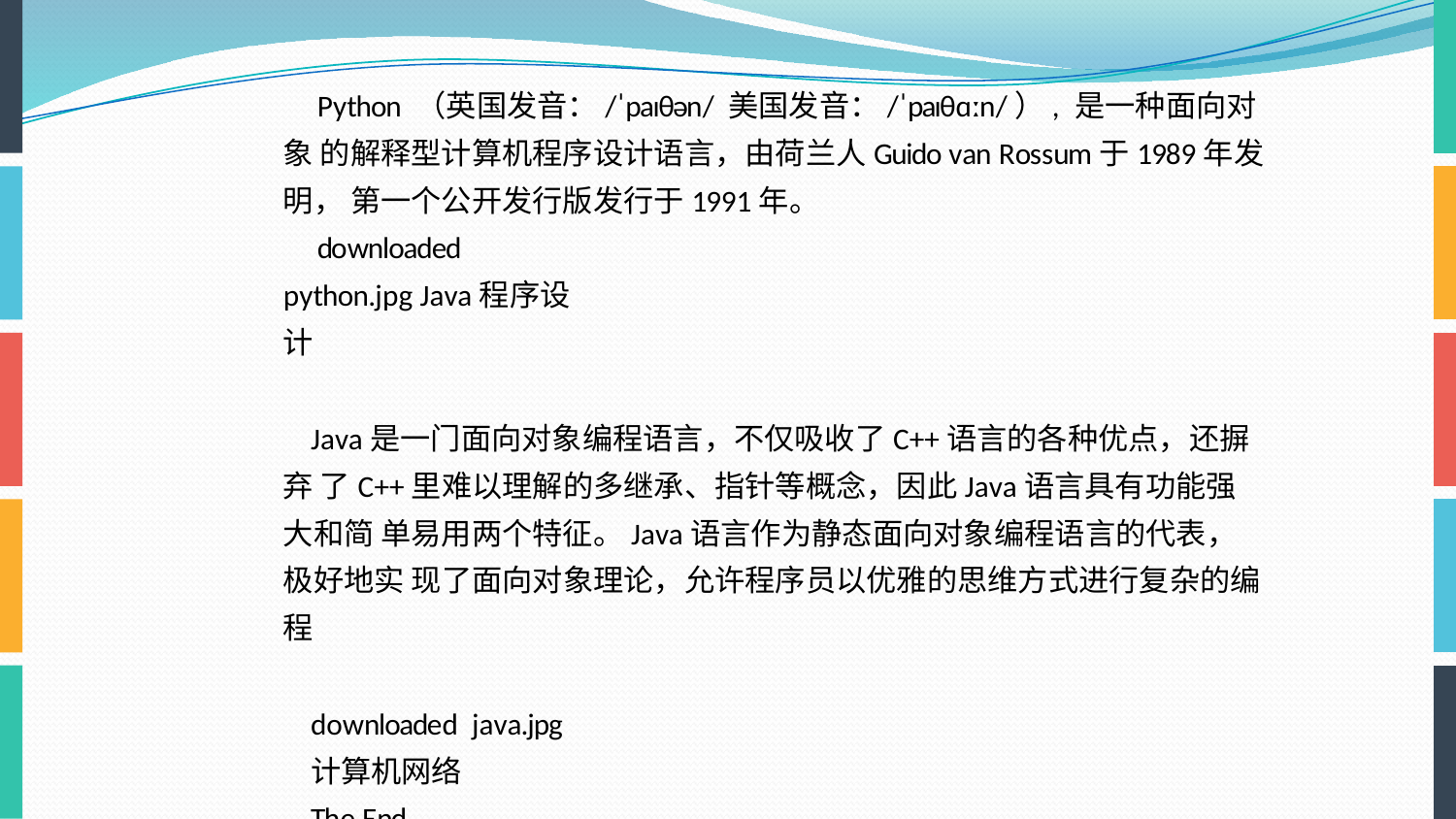

Python （英国发音：/ˈpaɪθən/ 美国发音：/ˈpaɪθɑːn/）, 是一种面向对象 的解释型计算机程序设计语言，由荷兰人Guido van Rossum于1989年发明， 第一个公开发行版发行于1991年。
downloaded  python.jpg Java程序设计

Java是一门面向对象编程语言，不仅吸收了C++语言的各种优点，还摒弃 了C++里难以理解的多继承、指针等概念，因此Java语言具有功能强大和简 单易用两个特征。Java语言作为静态面向对象编程语言的代表，极好地实 现了面向对象理论，允许程序员以优雅的思维方式进行复杂的编程

downloaded  java.jpg
计算机网络
The End